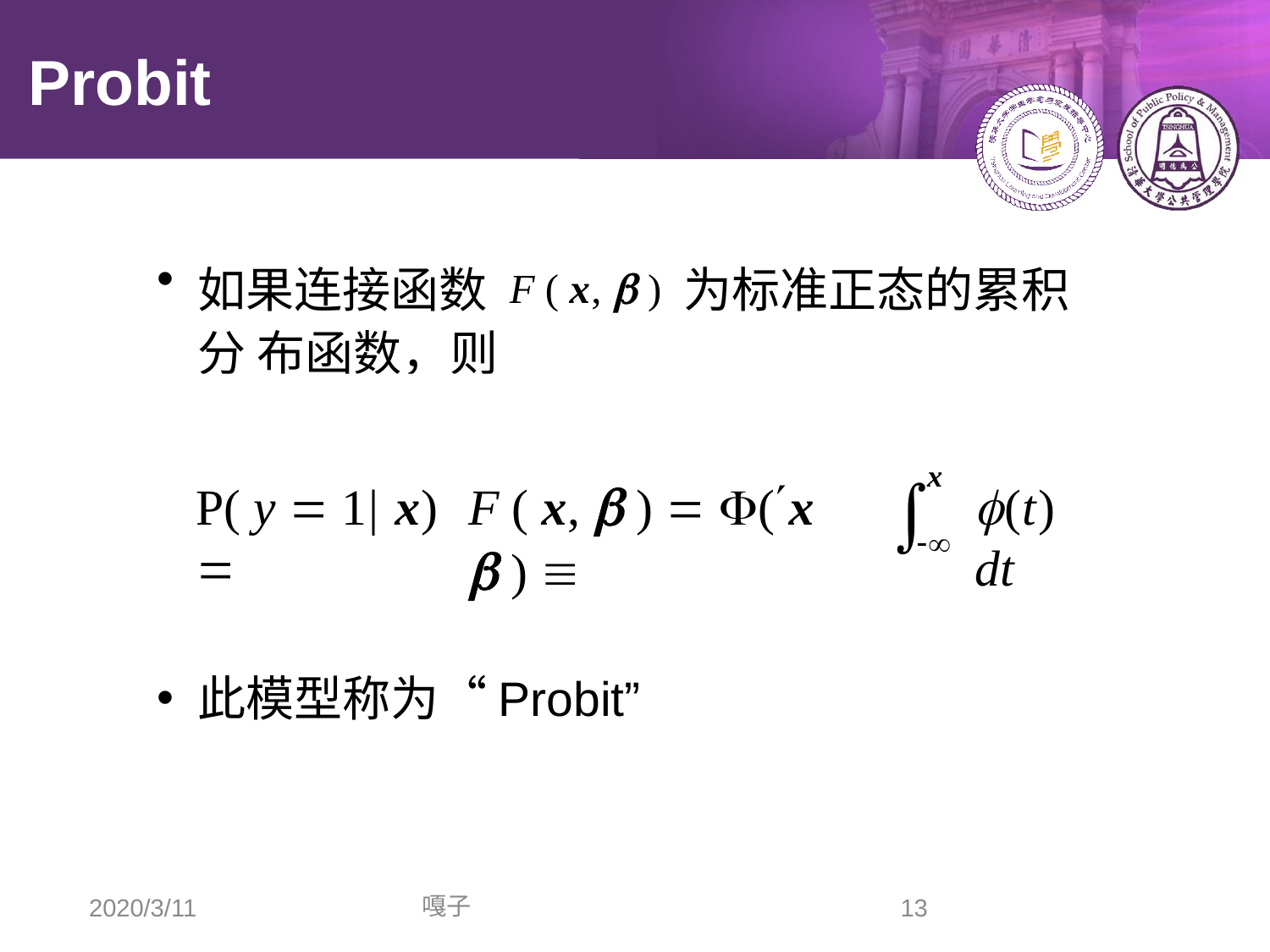

Luce（1959）
# Probit
如果连接函数 F ( x, β )为标准正态的累积分 布函数，则

x
∫
′
F ( x, β ) = Φ( x β ) ≡
φ(t) dt
P( y = 1| x) =
−∞
此模型称为“Probit”
2020/3/11
嘎子
13